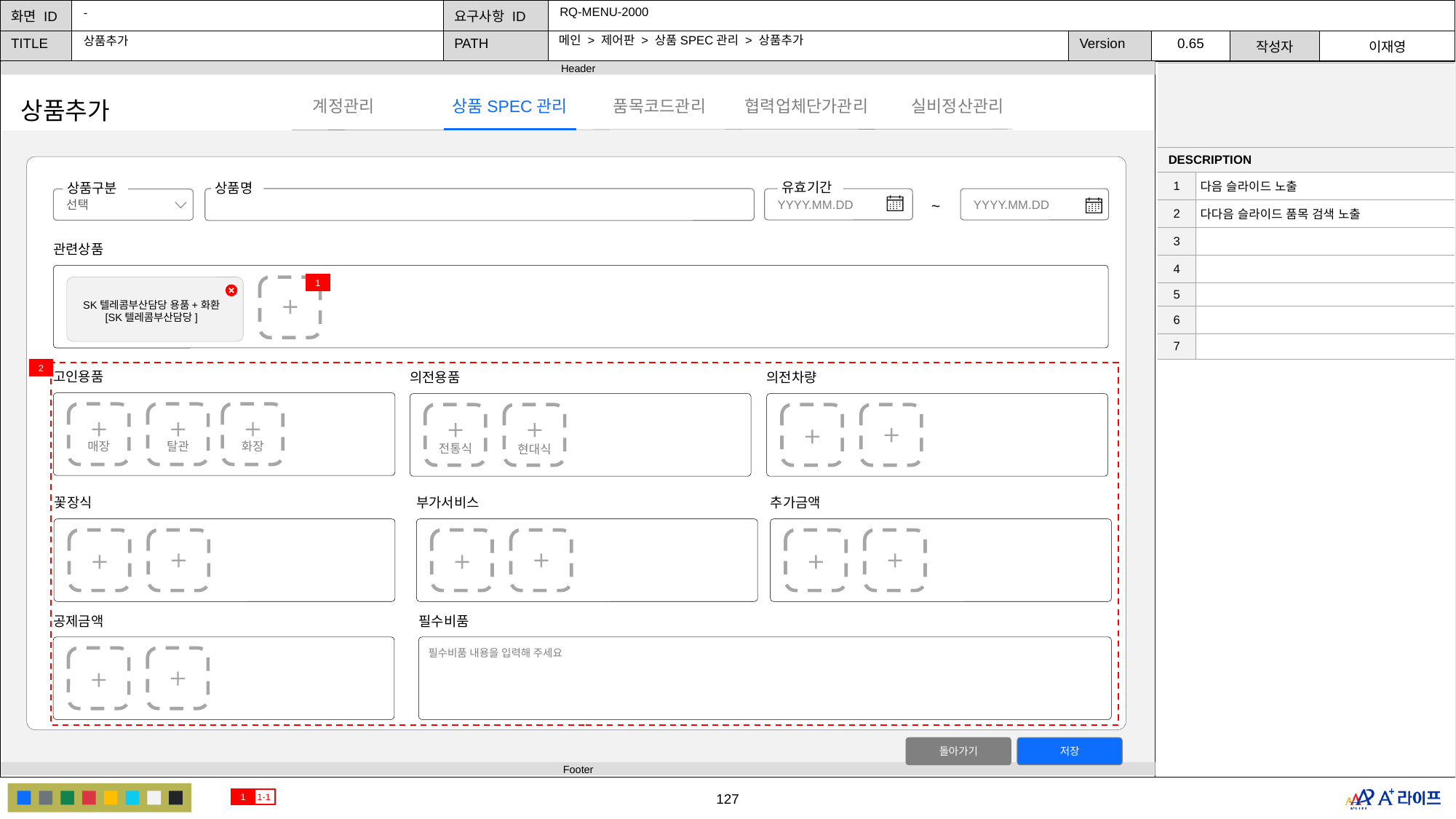

-
RQ-MENU-2000
메인 > 제어판 > 상품SPEC관리 > 상품추가
상품추가
|  |  |
| --- | --- |
| DESCRIPTION |  |
| 1 | 다음 슬라이드 노출 |
| 2 | 다다음 슬라이드 품목 검색 노출 |
| 3 |  |
| 4 |  |
| 5 |  |
| 6 |  |
| 7 |  |
상품SPEC관리
협력업체단가관리
계정관리
품목코드관리
실비정산관리
상품추가

유효기간
YYYY.MM.DD
YYYY.MM.DD
~

상품구분
선택

상품명

관련상품

1

SK텔레콤부산담당 용품+화환
[SK텔레콤부산담당]
2

고인용품
의전용품

전통식
현대식
의전차량

매장
탈관
화장
꽃장식

부가서비스

추가금액

공제금액

필수비품
필수비품 내용을 입력해 주세요
돌아가기
저장
1
1-1